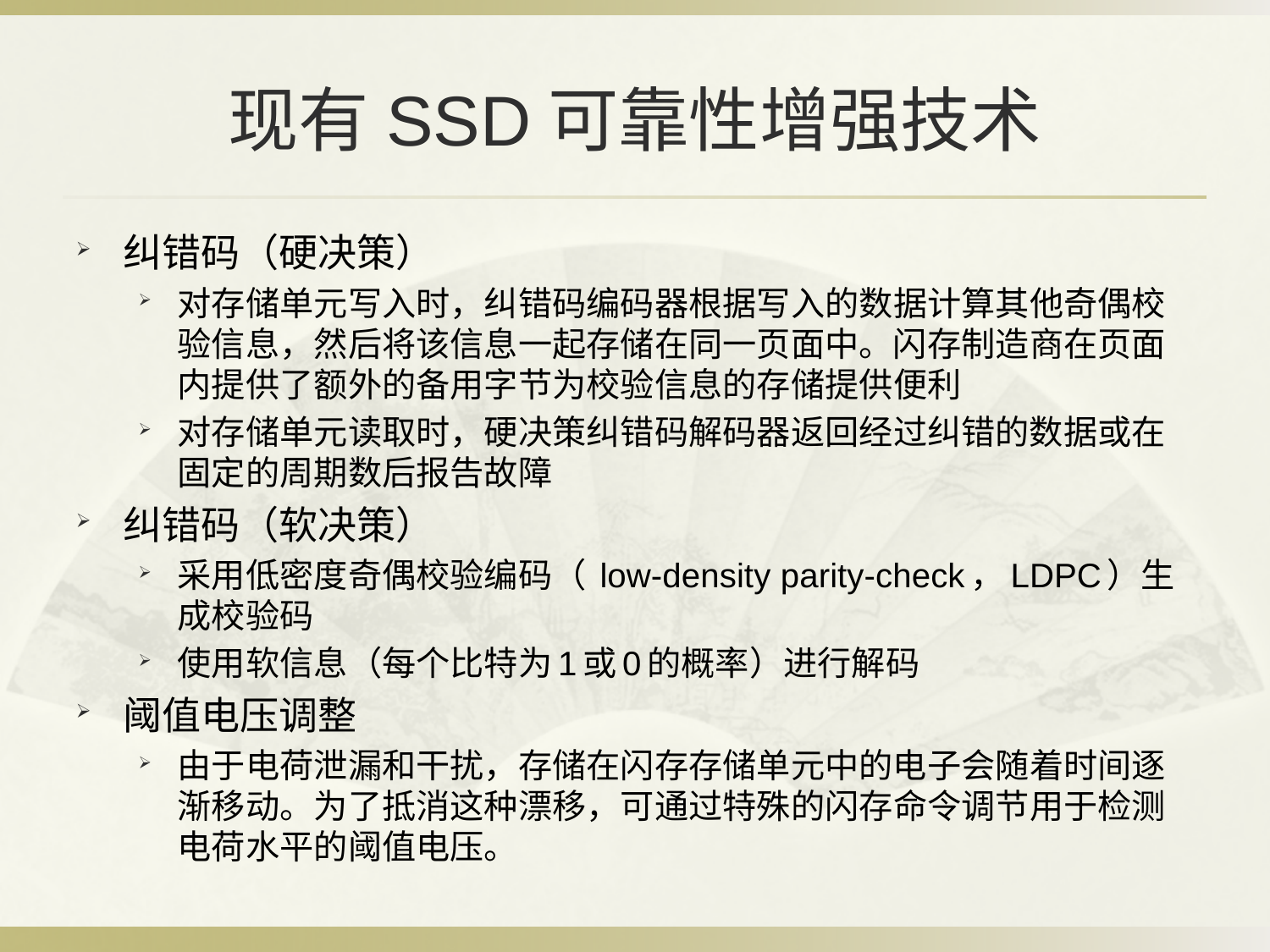

# 现有SSD可靠性增强技术
纠错码（硬决策）
对存储单元写入时，纠错码编码器根据写入的数据计算其他奇偶校验信息，然后将该信息一起存储在同一页面中。闪存制造商在页面内提供了额外的备用字节为校验信息的存储提供便利
对存储单元读取时，硬决策纠错码解码器返回经过纠错的数据或在固定的周期数后报告故障
纠错码（软决策）
采用低密度奇偶校验编码（ low-density parity-check，LDPC）生成校验码
使用软信息（每个比特为1或0的概率）进行解码
阈值电压调整
由于电荷泄漏和干扰，存储在闪存存储单元中的电子会随着时间逐渐移动。为了抵消这种漂移，可通过特殊的闪存命令调节用于检测电荷水平的阈值电压。